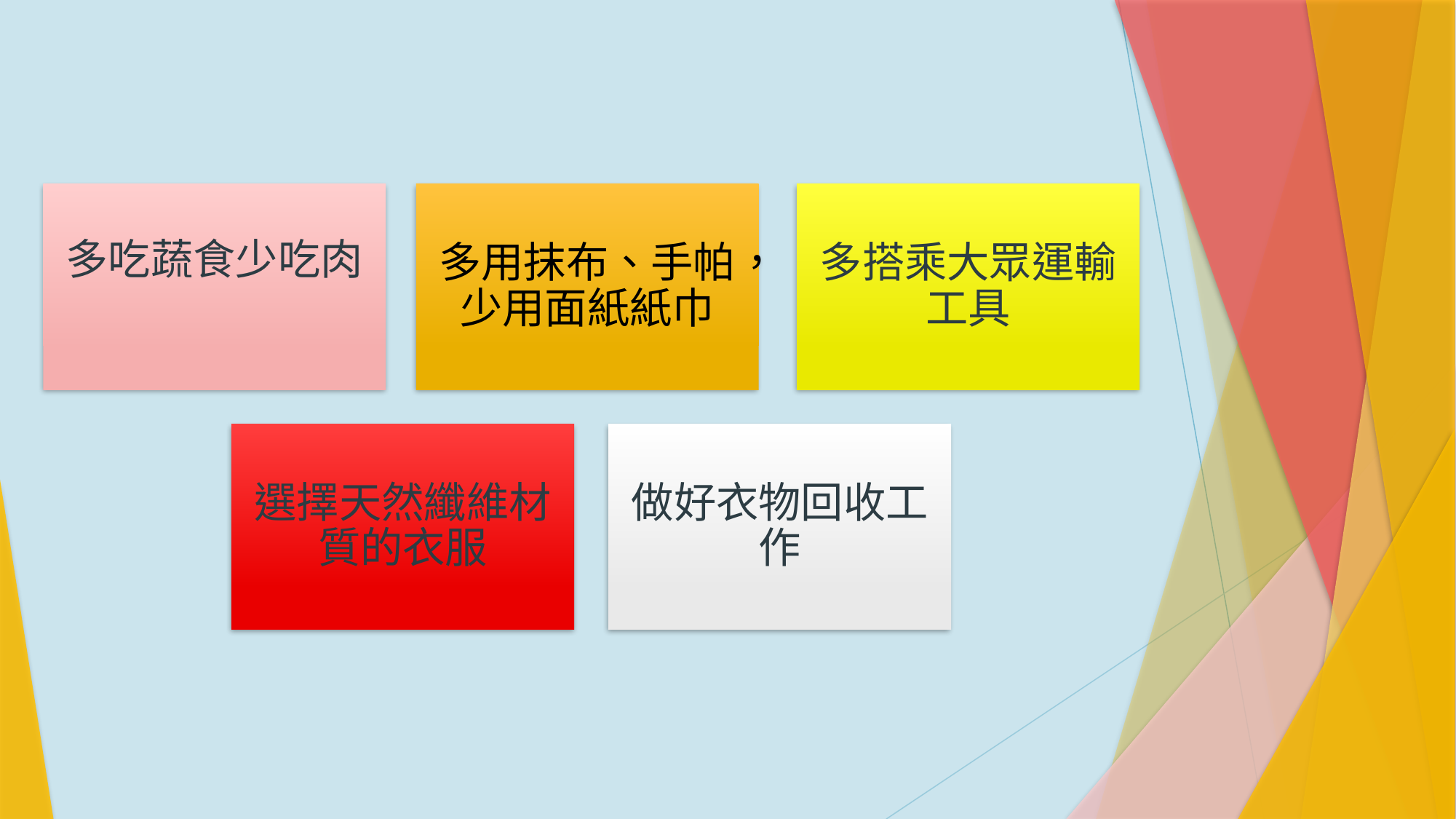

多吃蔬食少吃肉
多用抹布、手帕，少用面紙紙巾
多搭乘大眾運輸工具
選擇天然纖維材質的衣服
做好衣物回收工作